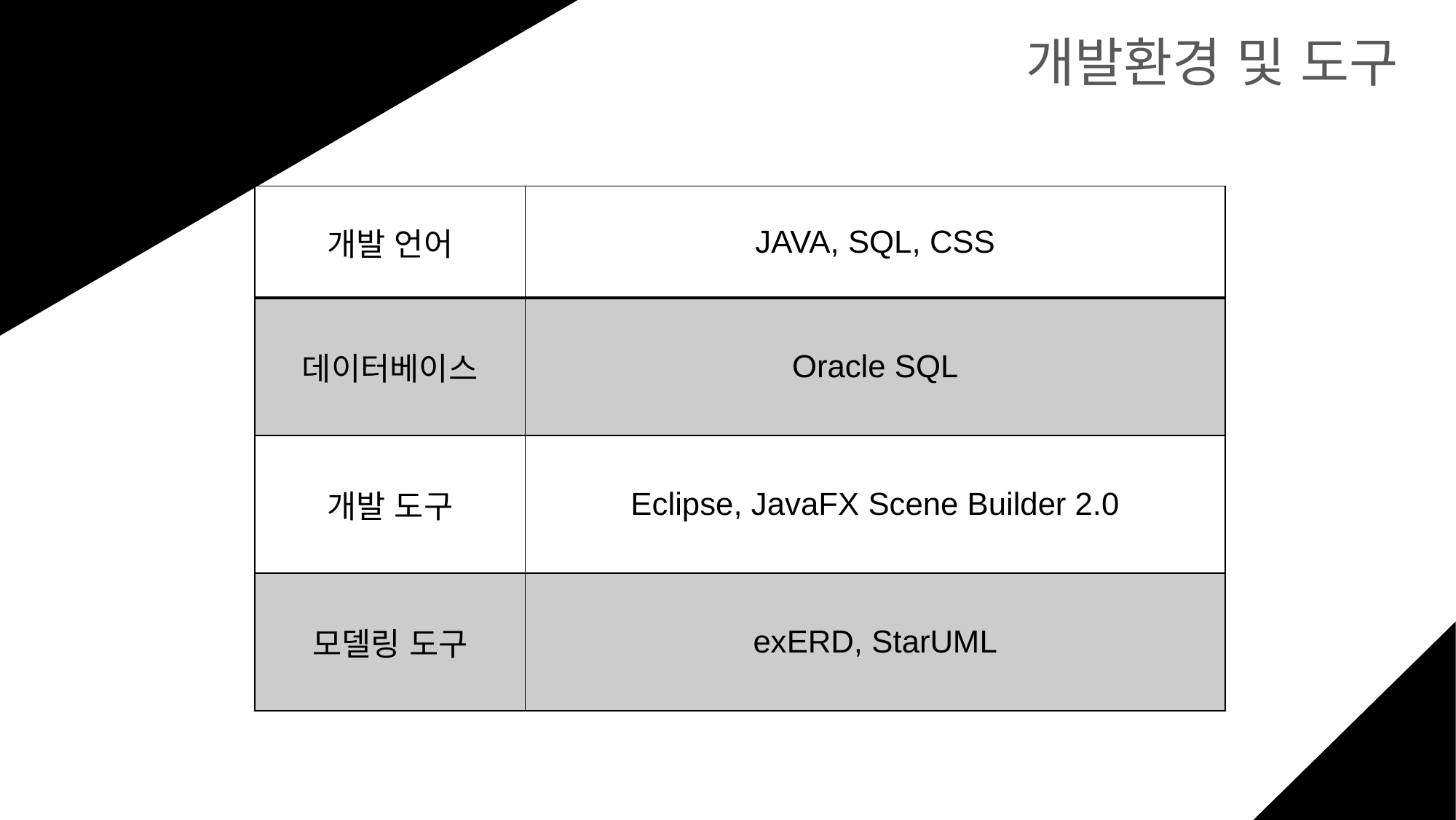

개발환경 및 도구
| 개발 언어 | JAVA, SQL, CSS |
| --- | --- |
| 데이터베이스 | Oracle SQL |
| 개발 도구 | Eclipse, JavaFX Scene Builder 2.0 |
| 모델링 도구 | exERD, StarUML |